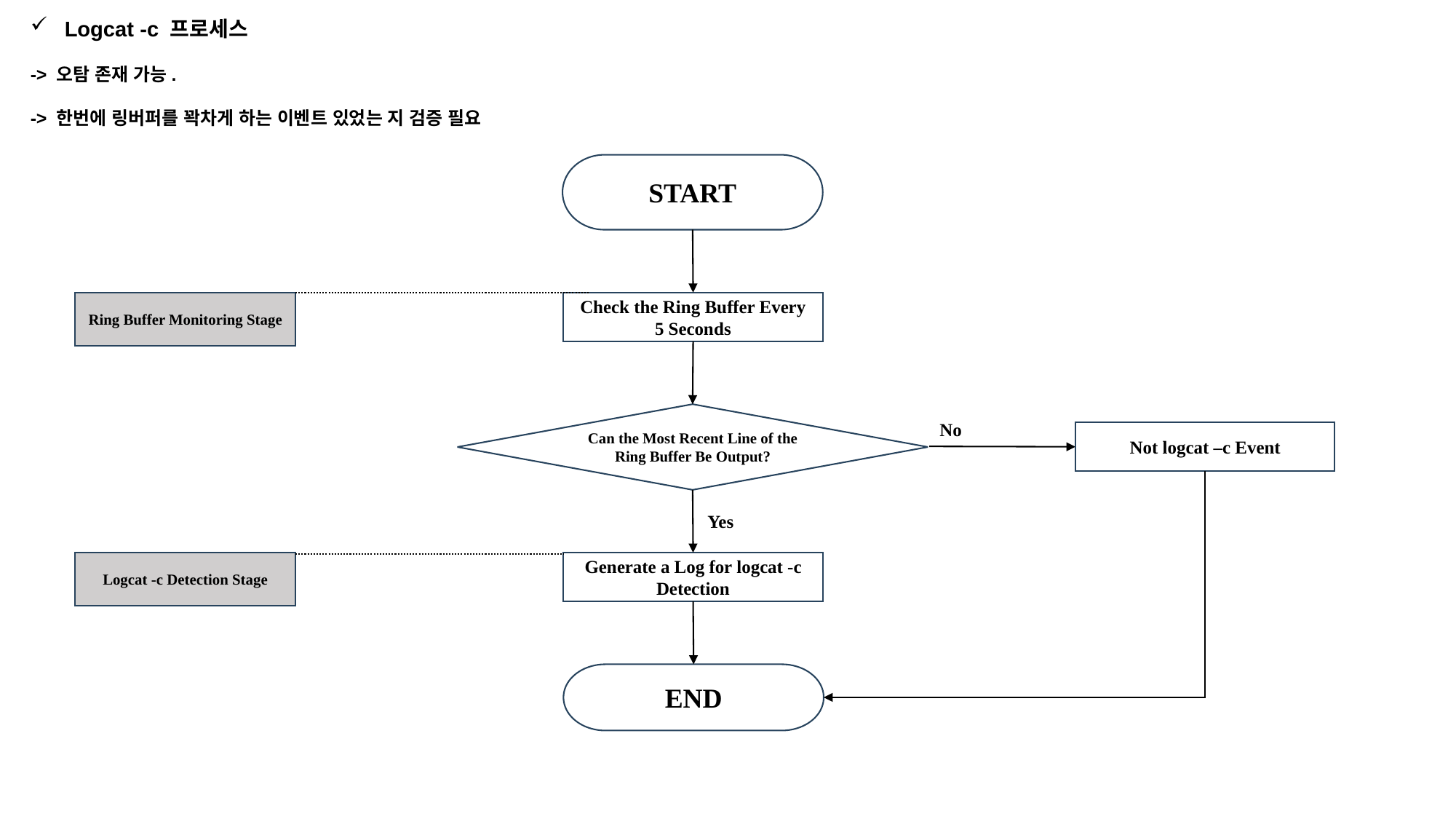

Logcat -c 프로세스
-> 오탐 존재 가능.
-> 한번에 링버퍼를 꽉차게 하는 이벤트 있었는 지 검증 필요
START
Ring Buffer Monitoring Stage
Check the Ring Buffer Every 5 Seconds
Can the Most Recent Line of the Ring Buffer Be Output?
No
Not logcat –c Event
Yes
Logcat -c Detection Stage
Generate a Log for logcat -c Detection
END